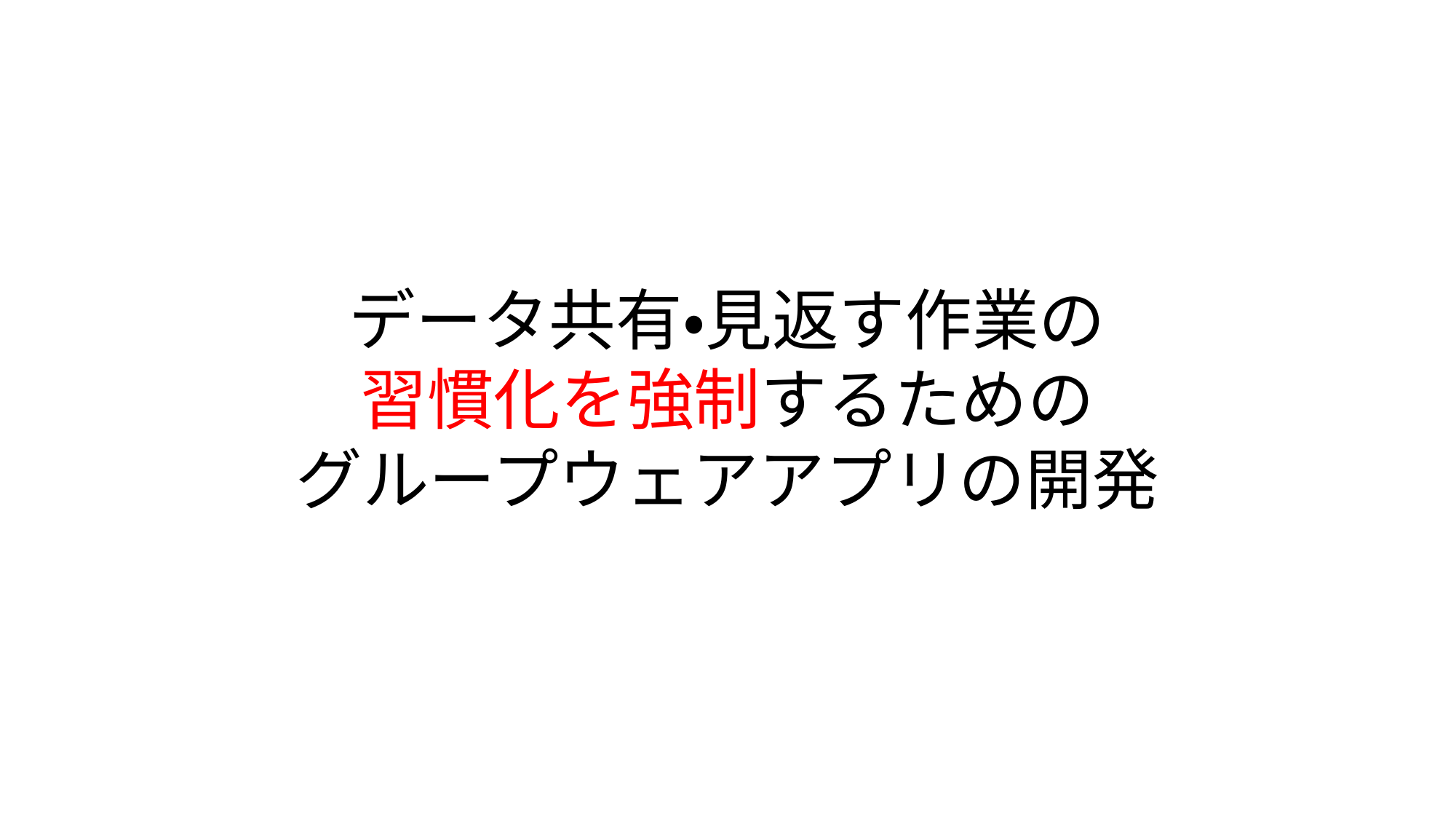

データ共有・見返す作業の
習慣化を強制するための
グループウェアアプリの開発